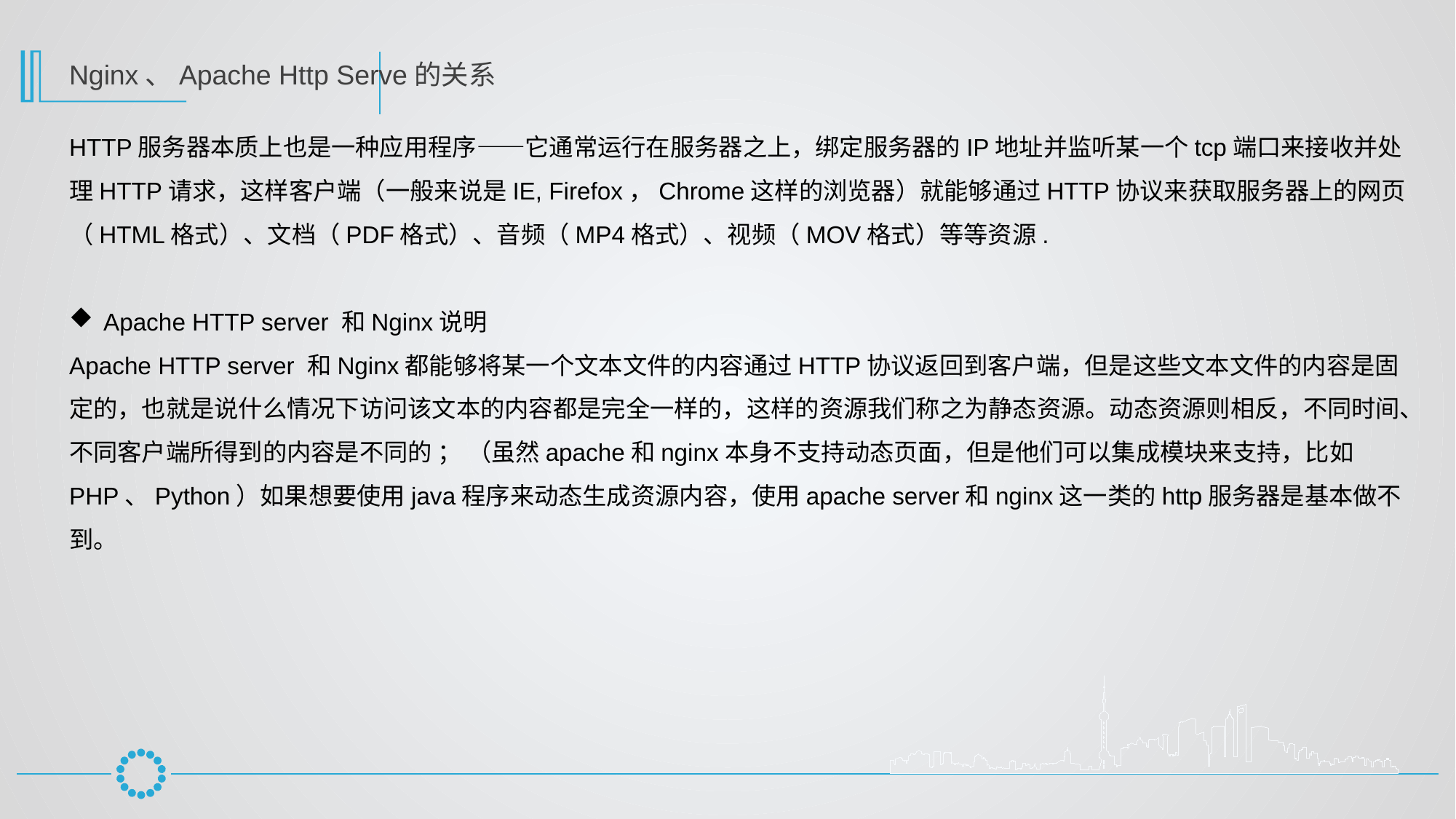

Nginx、Apache Http Serve的关系
HTTP服务器本质上也是一种应用程序——它通常运行在服务器之上，绑定服务器的IP地址并监听某一个tcp端口来接收并处理HTTP请求，这样客户端（一般来说是IE, Firefox，Chrome这样的浏览器）就能够通过HTTP协议来获取服务器上的网页（HTML格式）、文档（PDF格式）、音频（MP4格式）、视频（MOV格式）等等资源.

Apache HTTP server 和Nginx说明
Apache HTTP server 和Nginx都能够将某一个文本文件的内容通过HTTP协议返回到客户端，但是这些文本文件的内容是固定的，也就是说什么情况下访问该文本的内容都是完全一样的，这样的资源我们称之为静态资源。动态资源则相反，不同时间、不同客户端所得到的内容是不同的 ； （虽然apache和nginx本身不支持动态页面，但是他们可以集成模块来支持，比如PHP、Python）如果想要使用java程序来动态生成资源内容，使用apache server和nginx这一类的http服务器是基本做不到。

6